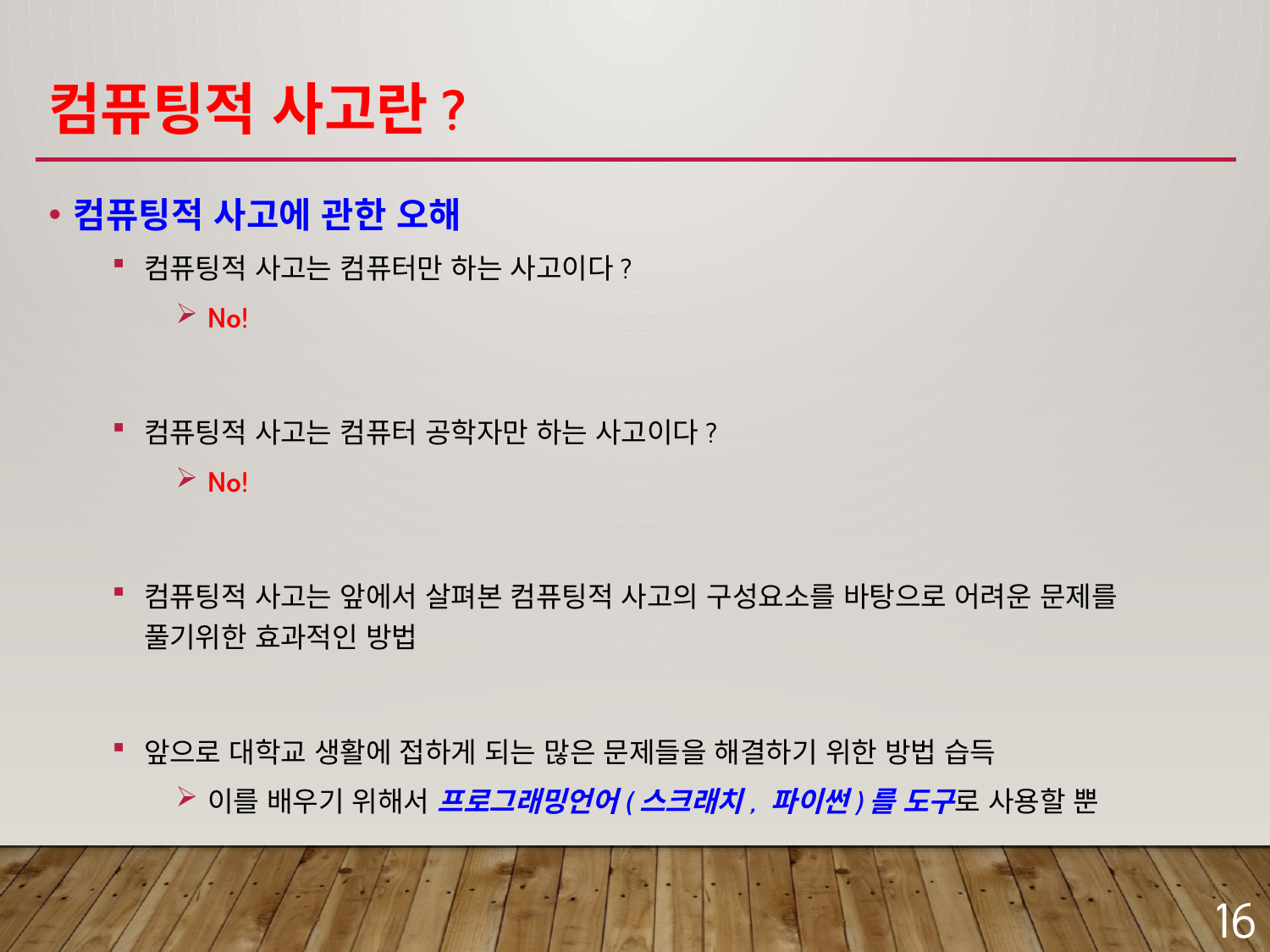

# 컴퓨팅적 사고란?
컴퓨팅적 사고에 관한 오해
컴퓨팅적 사고는 컴퓨터만 하는 사고이다?
No!

컴퓨팅적 사고는 컴퓨터 공학자만 하는 사고이다?
No!

컴퓨팅적 사고는 앞에서 살펴본 컴퓨팅적 사고의 구성요소를 바탕으로 어려운 문제를 풀기위한 효과적인 방법

앞으로 대학교 생활에 접하게 되는 많은 문제들을 해결하기 위한 방법 습득
이를 배우기 위해서 프로그래밍언어(스크래치, 파이썬)를 도구로 사용할 뿐